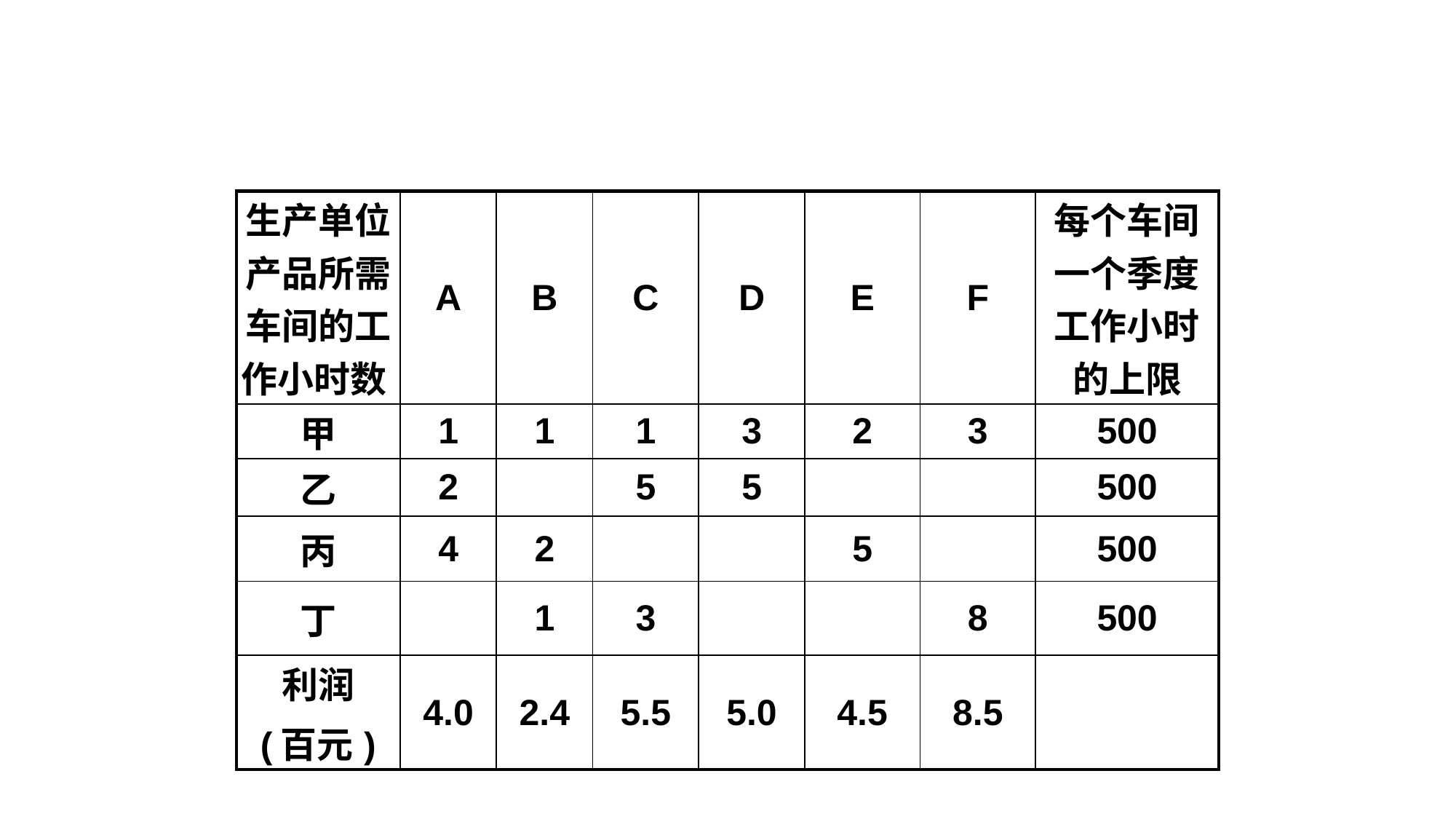

#
| 生产单位产品所需车间的工作小时数 | A | B | C | D | E | F | 每个车间一个季度工作小时的上限 |
| --- | --- | --- | --- | --- | --- | --- | --- |
| 甲 | 1 | 1 | 1 | 3 | 2 | 3 | 500 |
| 乙 | 2 |  | 5 | 5 |  |  | 500 |
| 丙 | 4 | 2 |  |  | 5 |  | 500 |
| 丁 |  | 1 | 3 |  |  | 8 | 500 |
| 利润 (百元) | 4.0 | 2.4 | 5.5 | 5.0 | 4.5 | 8.5 |  |